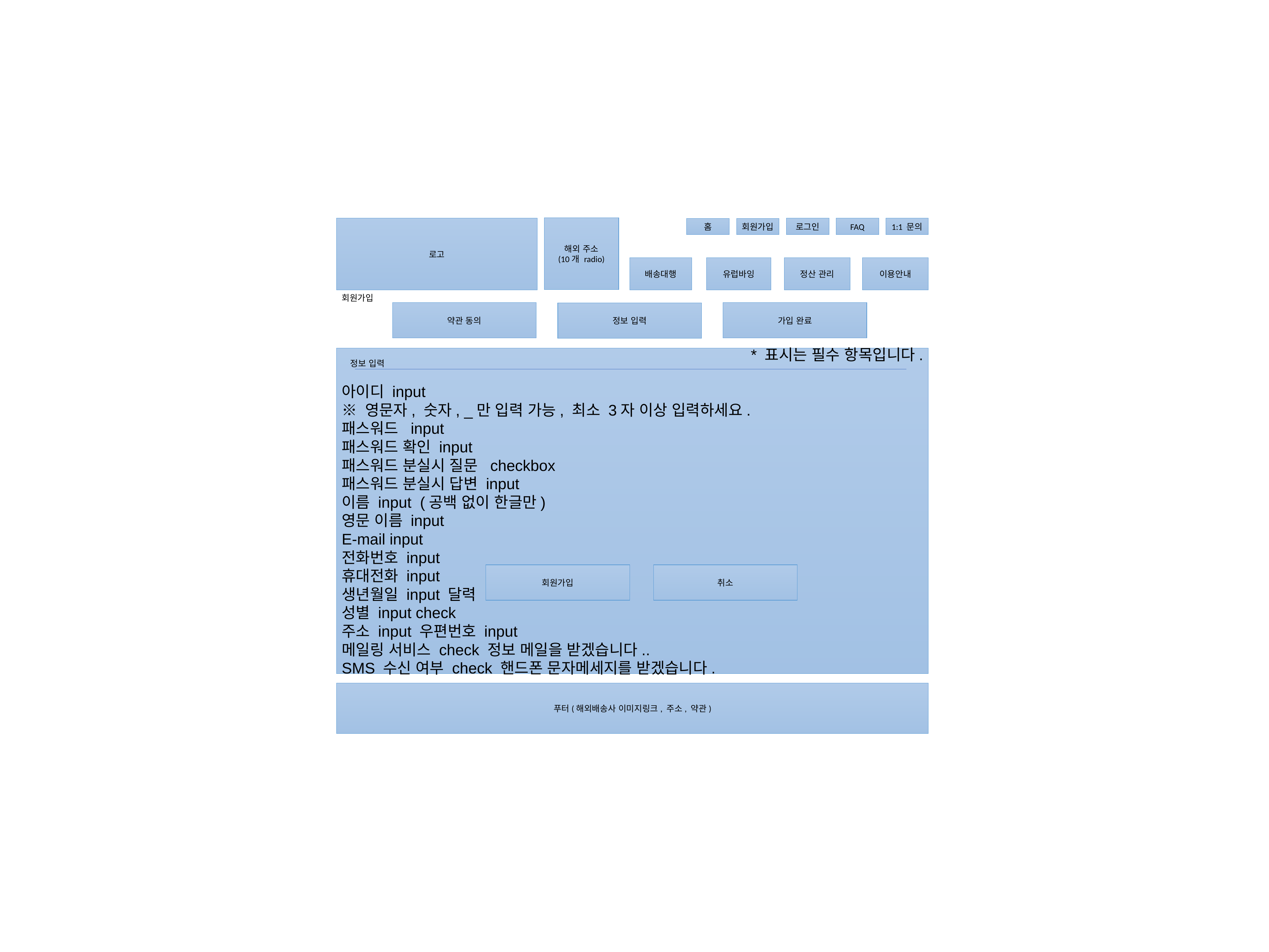

해외 주소
(10개 radio)
로그인
FAQ
1:1 문의
로고
홈
회원가입
이용안내
유럽바잉
정산 관리
배송대행
회원가입
약관 동의
가입 완료
정보 입력

* 표시는 필수 항목입니다.

아이디 input
※ 영문자, 숫자, _만 입력 가능, 최소 3자 이상 입력하세요.
패스워드  input
패스워드 확인 input
패스워드 분실시 질문  checkbox
패스워드 분실시 답변 input
이름 input  (공백 없이 한글만)
영문 이름 input
E-mail input
전화번호 input
휴대전화 input
생년월일 input 달력
성별 input check
주소 input 우편번호 input
메일링 서비스 check 정보 메일을 받겠습니다..
SMS 수신 여부 check 핸드폰 문자메세지를 받겠습니다.

정보 입력
회원가입
취소
푸터(해외배송사 이미지링크, 주소, 약관)